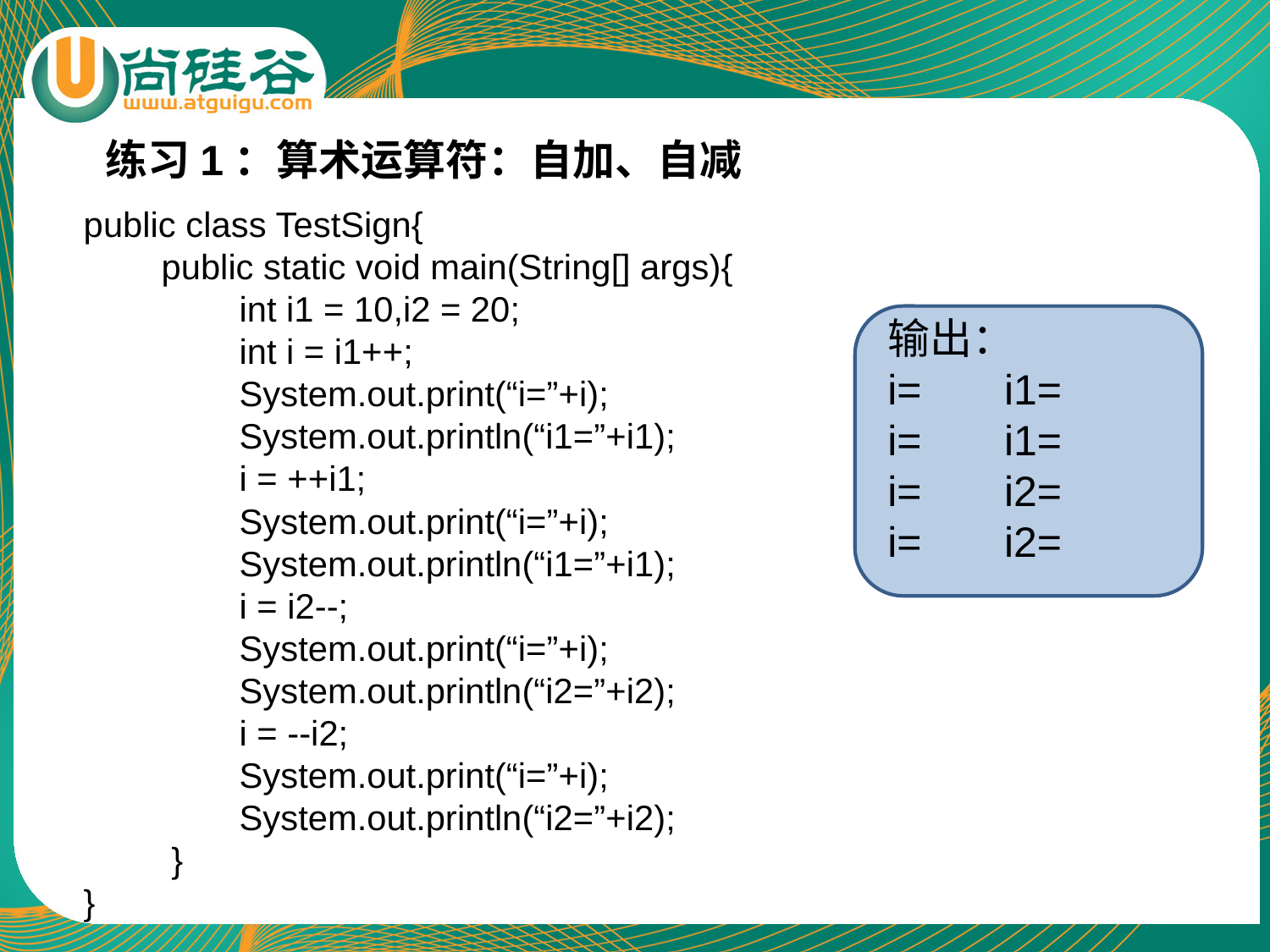

练习1：算术运算符：自加、自减
public class TestSign{
        public static void main(String[] args){
                int i1 = 10,i2 = 20;
                int i = i1++;
                System.out.print(“i=”+i);
                System.out.println(“i1=”+i1);
                i = ++i1;
                System.out.print(“i=”+i);
                System.out.println(“i1=”+i1);
                i = i2--;
                System.out.print(“i=”+i);
                System.out.println(“i2=”+i2);
                i = --i2;
                System.out.print(“i=”+i);
                System.out.println(“i2=”+i2);
         }
}
输出：
i=       i1=
i=       i1=
i=       i2=
i=       i2=